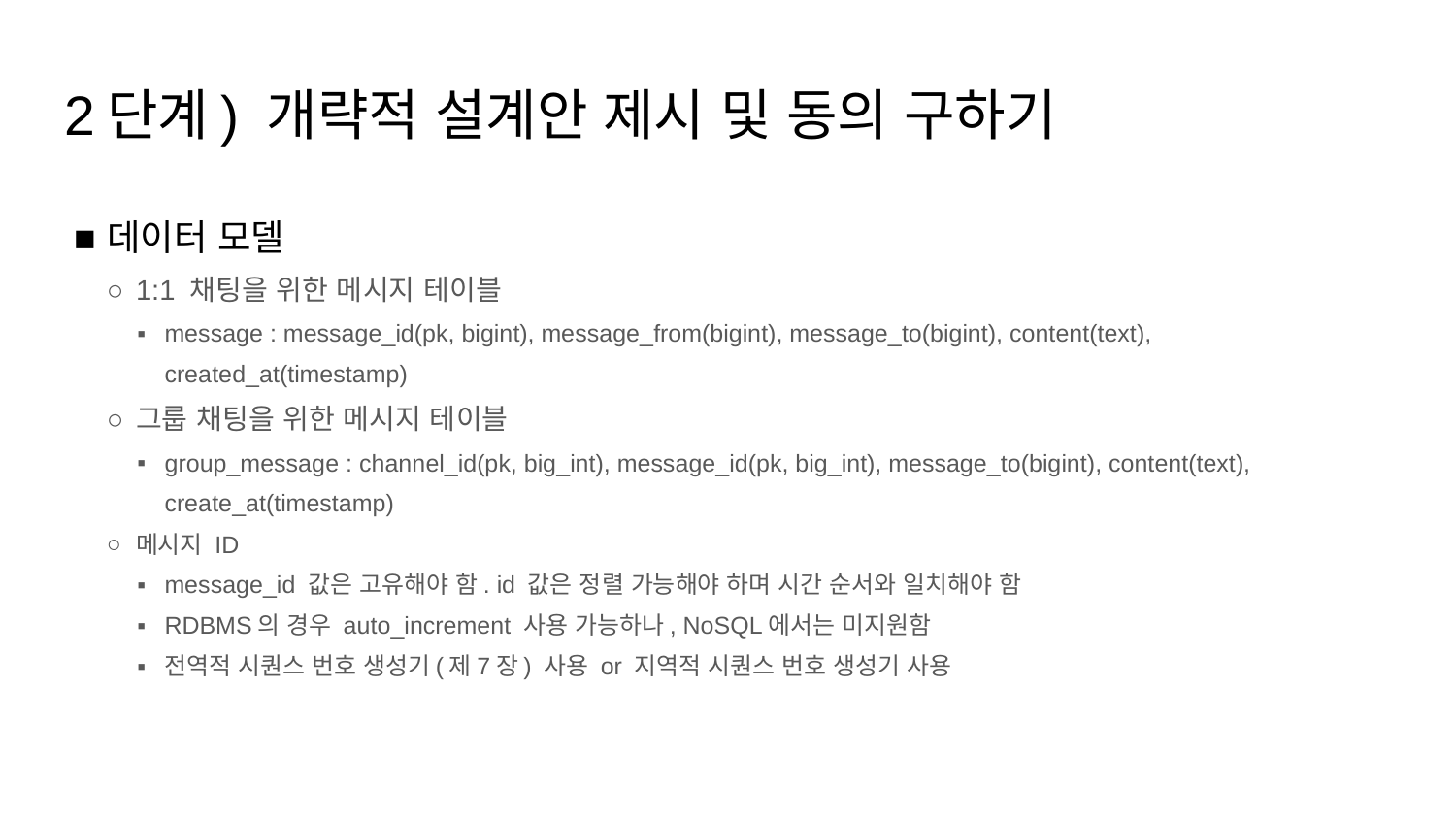

# 2단계) 개략적 설계안 제시 및 동의 구하기
데이터 모델
1:1 채팅을 위한 메시지 테이블
message : message_id(pk, bigint), message_from(bigint), message_to(bigint), content(text), created_at(timestamp)
그룹 채팅을 위한 메시지 테이블
group_message : channel_id(pk, big_int), message_id(pk, big_int), message_to(bigint), content(text), create_at(timestamp)
메시지 ID
message_id 값은 고유해야 함. id 값은 정렬 가능해야 하며 시간 순서와 일치해야 함
RDBMS의 경우 auto_increment 사용 가능하나, NoSQL에서는 미지원함
전역적 시퀀스 번호 생성기(제7장) 사용 or 지역적 시퀀스 번호 생성기 사용